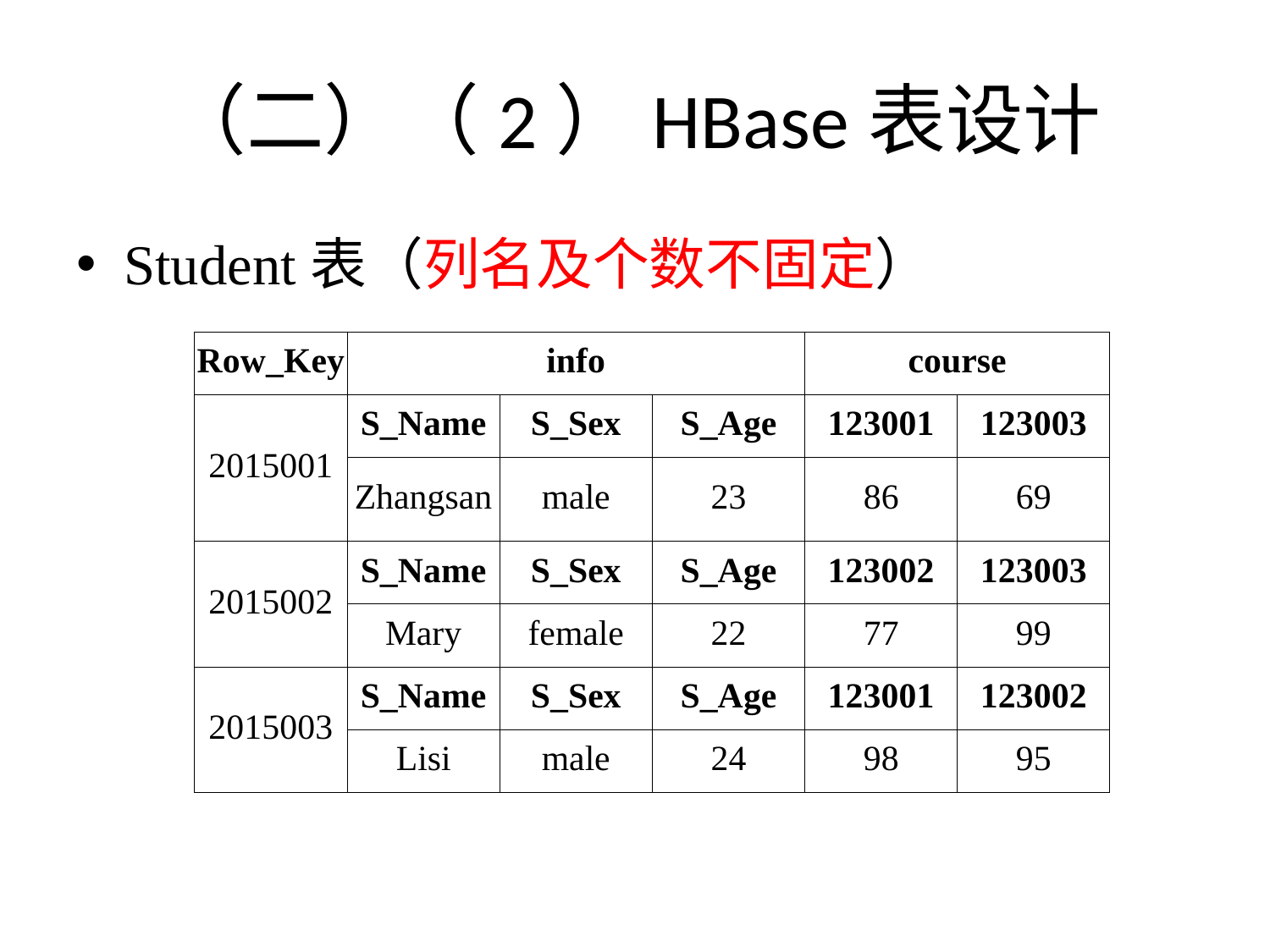

# （二）（2）HBase表设计
Student表（列名及个数不固定）
| Row\_Key | info |  |  | course |  |
| --- | --- | --- | --- | --- | --- |
| 2015001 | S\_Name | S\_Sex | S\_Age | 123001 | 123003 |
|  | Zhangsan | male | 23 | 86 | 69 |
| 2015002 | S\_Name | S\_Sex | S\_Age | 123002 | 123003 |
|  | Mary | female | 22 | 77 | 99 |
| 2015003 | S\_Name | S\_Sex | S\_Age | 123001 | 123002 |
|  | Lisi | male | 24 | 98 | 95 |